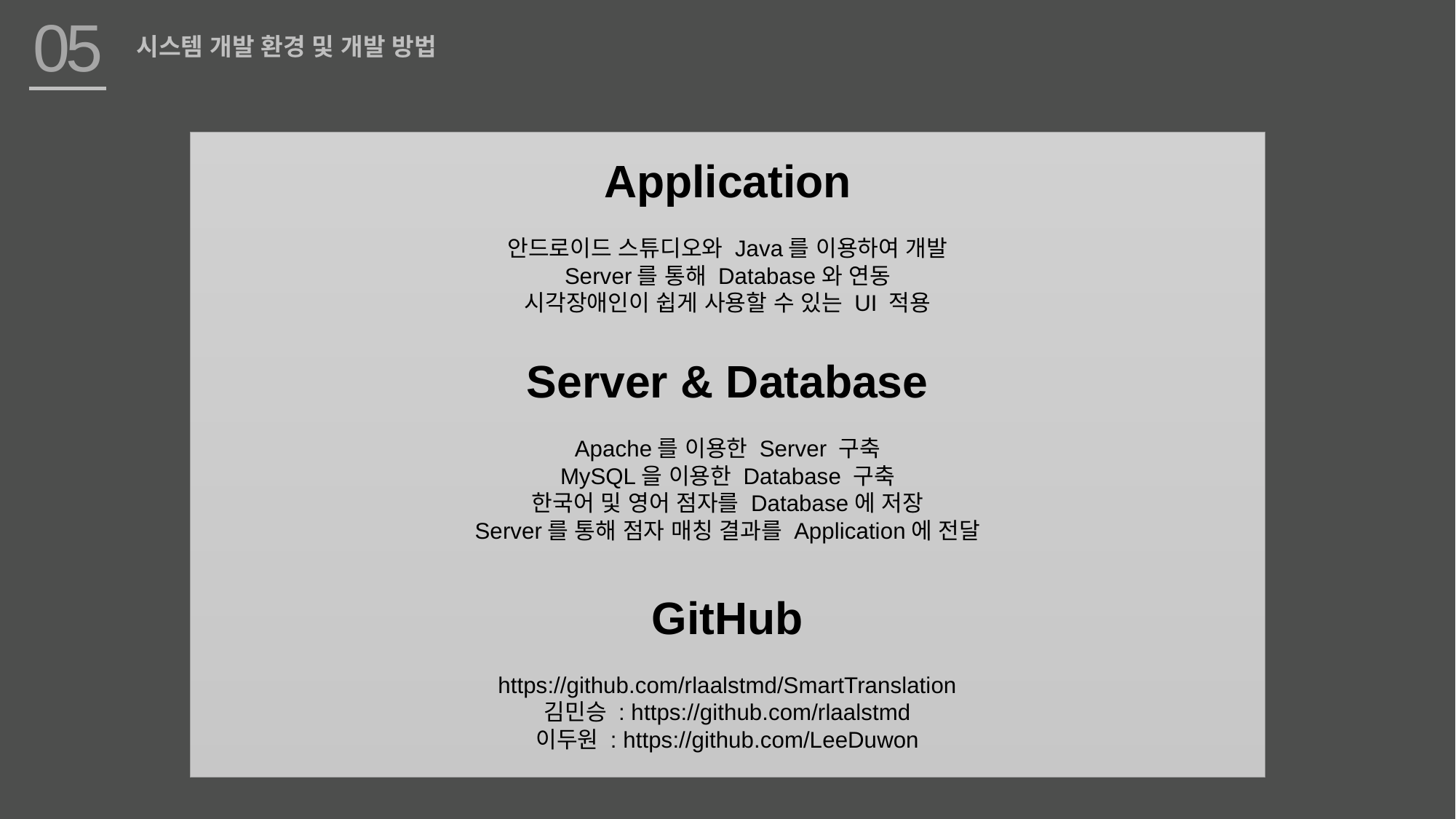

05
시스템 개발 환경 및 개발 방법

Application

안드로이드 스튜디오와 Java를 이용하여 개발
Server를 통해 Database와 연동
시각장애인이 쉽게 사용할 수 있는 UI 적용

Server & Database

Apache를 이용한 Server 구축
MySQL을 이용한 Database 구축
한국어 및 영어 점자를 Database에 저장
Server를 통해 점자 매칭 결과를 Application에 전달

GitHub

https://github.com/rlaalstmd/SmartTranslation
김민승 : https://github.com/rlaalstmd
이두원 : https://github.com/LeeDuwon